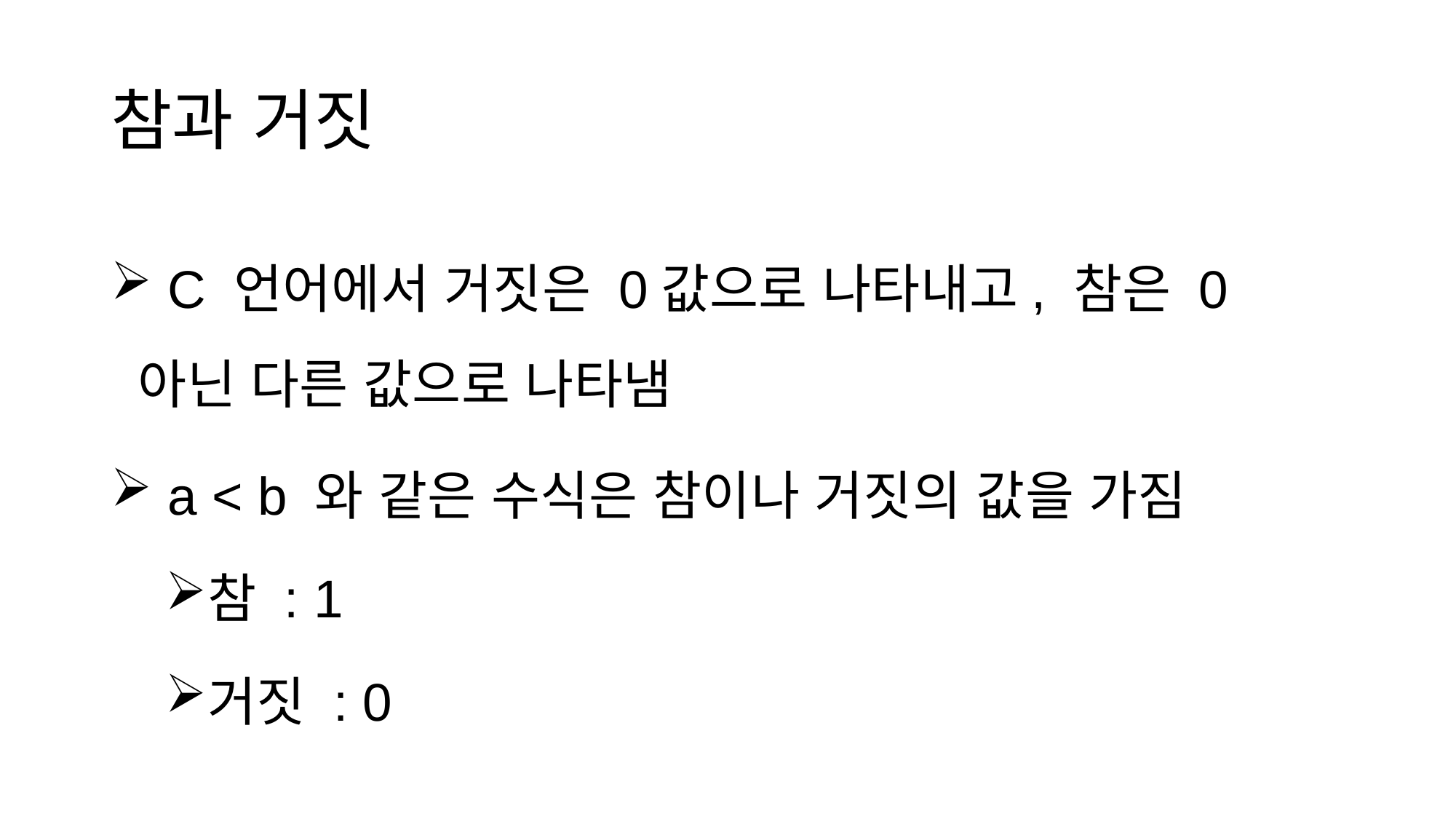

# 참과 거짓
 C 언어에서 거짓은 0값으로 나타내고, 참은 0 아닌 다른 값으로 나타냄
 a < b 와 같은 수식은 참이나 거짓의 값을 가짐
참 : 1
거짓 : 0